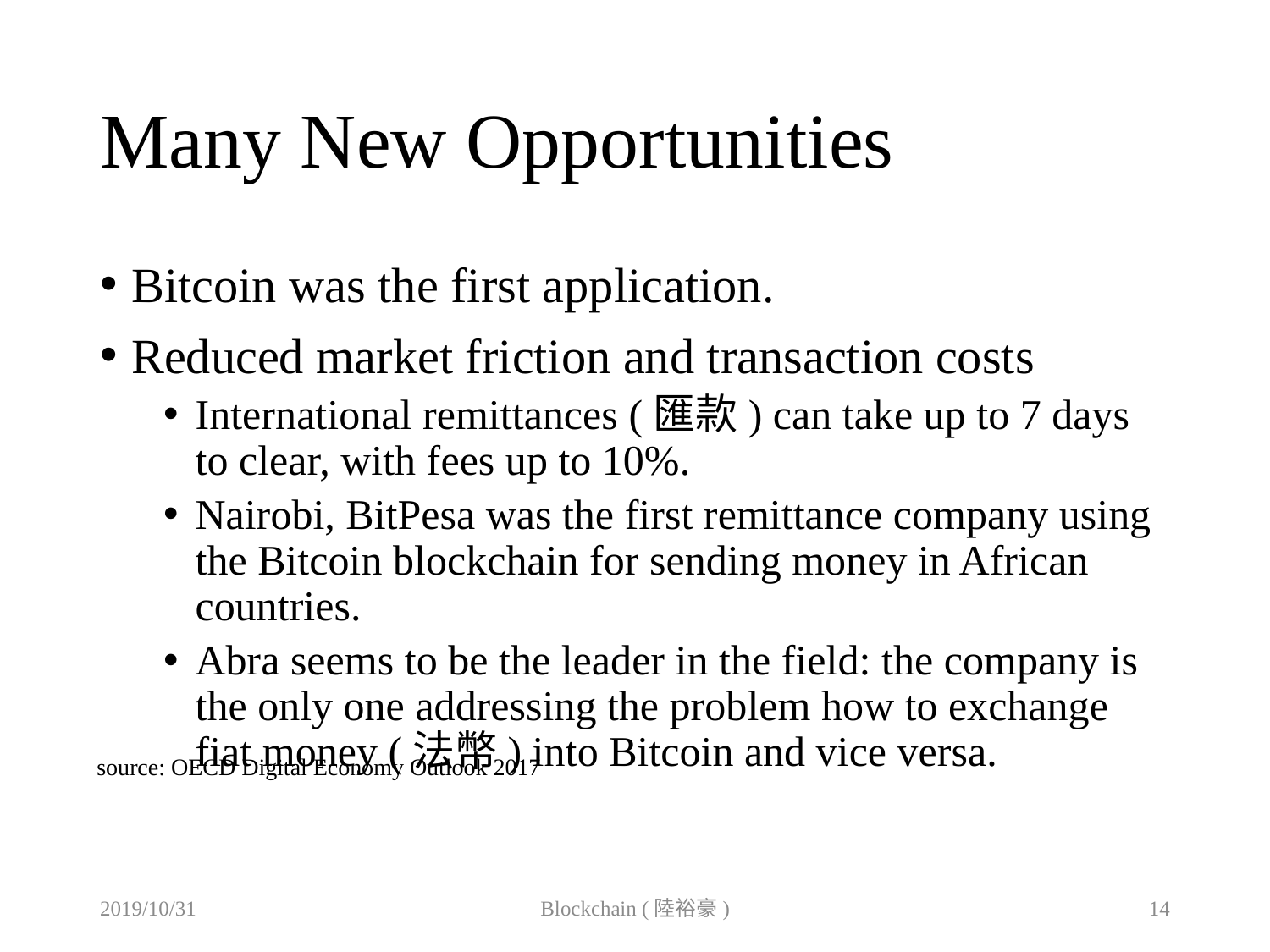

# Many New Opportunities
Bitcoin was the first application.
Reduced market friction and transaction costs
International remittances (匯款) can take up to 7 days to clear, with fees up to 10%.
Nairobi, BitPesa was the first remittance company using the Bitcoin blockchain for sending money in African countries.
Abra seems to be the leader in the field: the company is the only one addressing the problem how to exchange fiat money (法幣) into Bitcoin and vice versa.
source: OECD Digital Economy Outlook 2017
2019/10/31
Blockchain (陸裕豪)
14